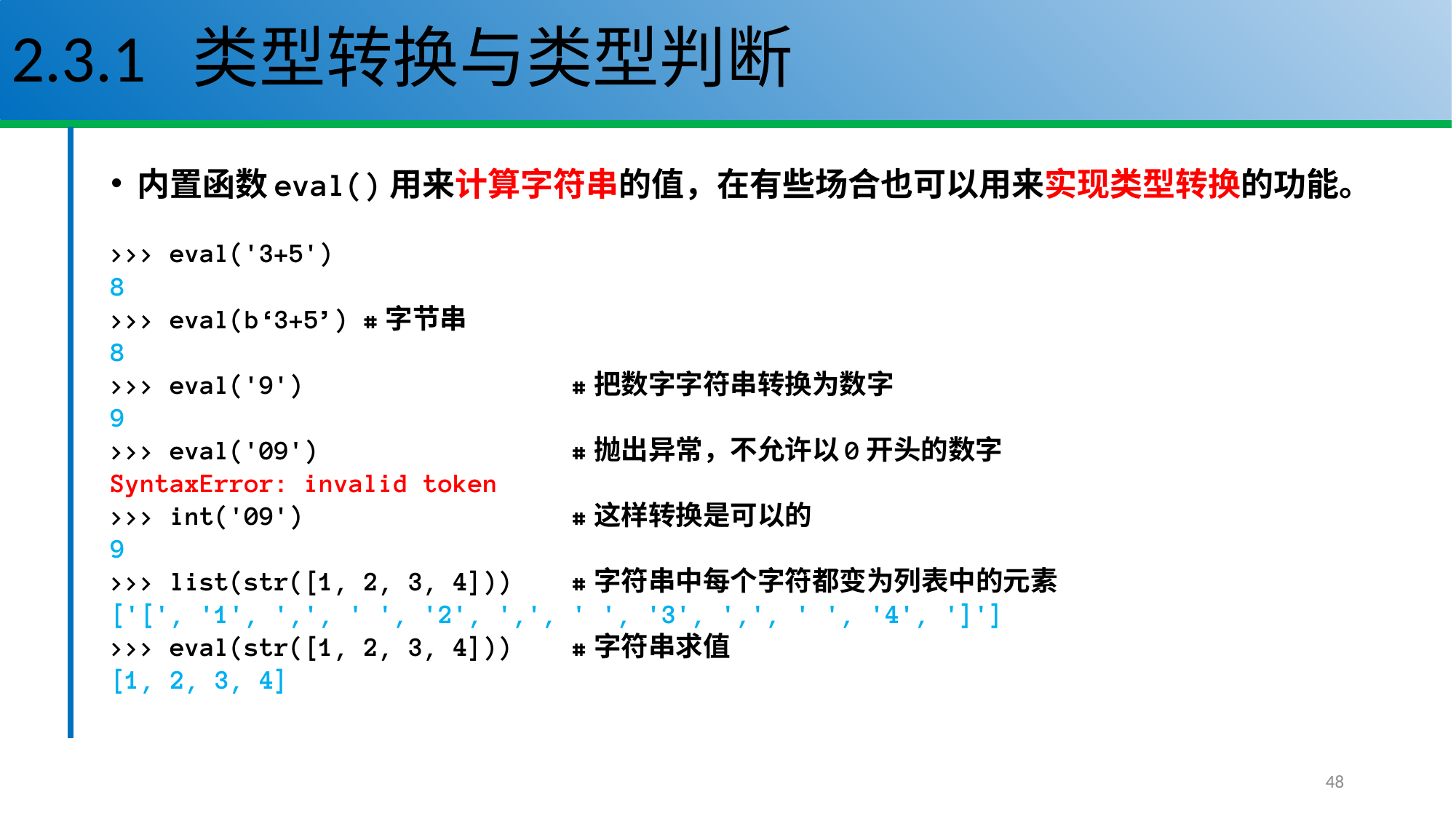

# 2.3.1  类型转换与类型判断
内置函数eval()用来计算字符串的值，在有些场合也可以用来实现类型转换的功能。

>>> eval('3+5')
8
>>> eval(b‘3+5’) #字节串
8
>>> eval('9')                  #把数字字符串转换为数字
9
>>> eval('09')                 #抛出异常，不允许以0开头的数字
SyntaxError: invalid token
>>> int('09')                  #这样转换是可以的
9
>>> list(str([1, 2, 3, 4]))    #字符串中每个字符都变为列表中的元素
['[', '1', ',', ' ', '2', ',', ' ', '3', ',', ' ', '4', ']']
>>> eval(str([1, 2, 3, 4]))    #字符串求值
[1, 2, 3, 4]
48